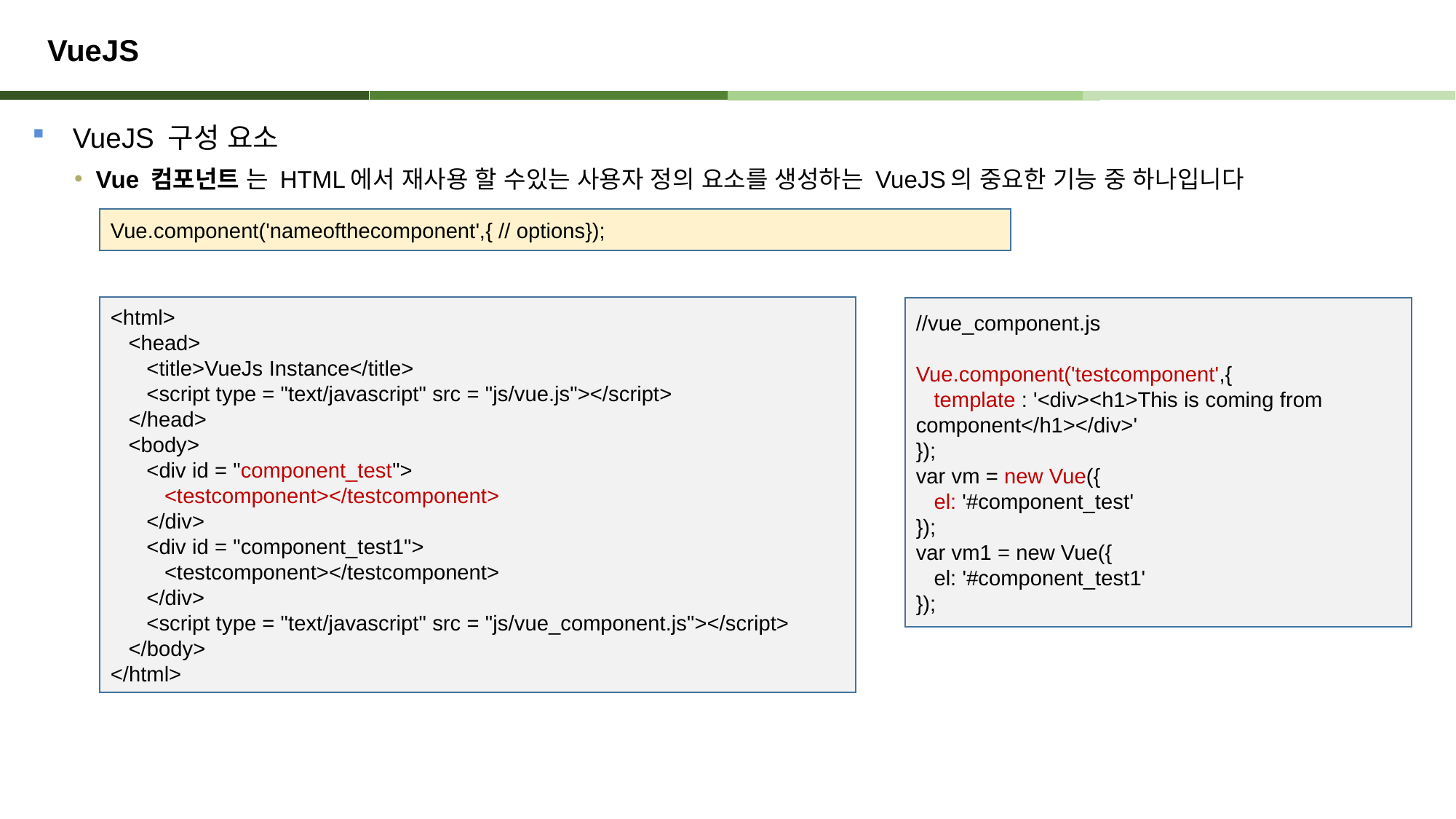

# VueJS
VueJS 구성 요소
Vue 컴포넌트 는 HTML에서 재사용 할 수있는 사용자 정의 요소를 생성하는 VueJS의 중요한 기능 중 하나입니다

Vue.component('nameofthecomponent',{ // options});
<html>
   <head>
      <title>VueJs Instance</title>
      <script type = "text/javascript" src = "js/vue.js"></script>
   </head>
   <body>
      <div id = "component_test">
         <testcomponent></testcomponent>
      </div>
      <div id = "component_test1">
         <testcomponent></testcomponent>
      </div>
      <script type = "text/javascript" src = "js/vue_component.js"></script>
   </body>
</html>
//vue_component.js

Vue.component('testcomponent',{
   template : '<div><h1>This is coming from component</h1></div>'
});
var vm = new Vue({
   el: '#component_test'
});
var vm1 = new Vue({
   el: '#component_test1'
});